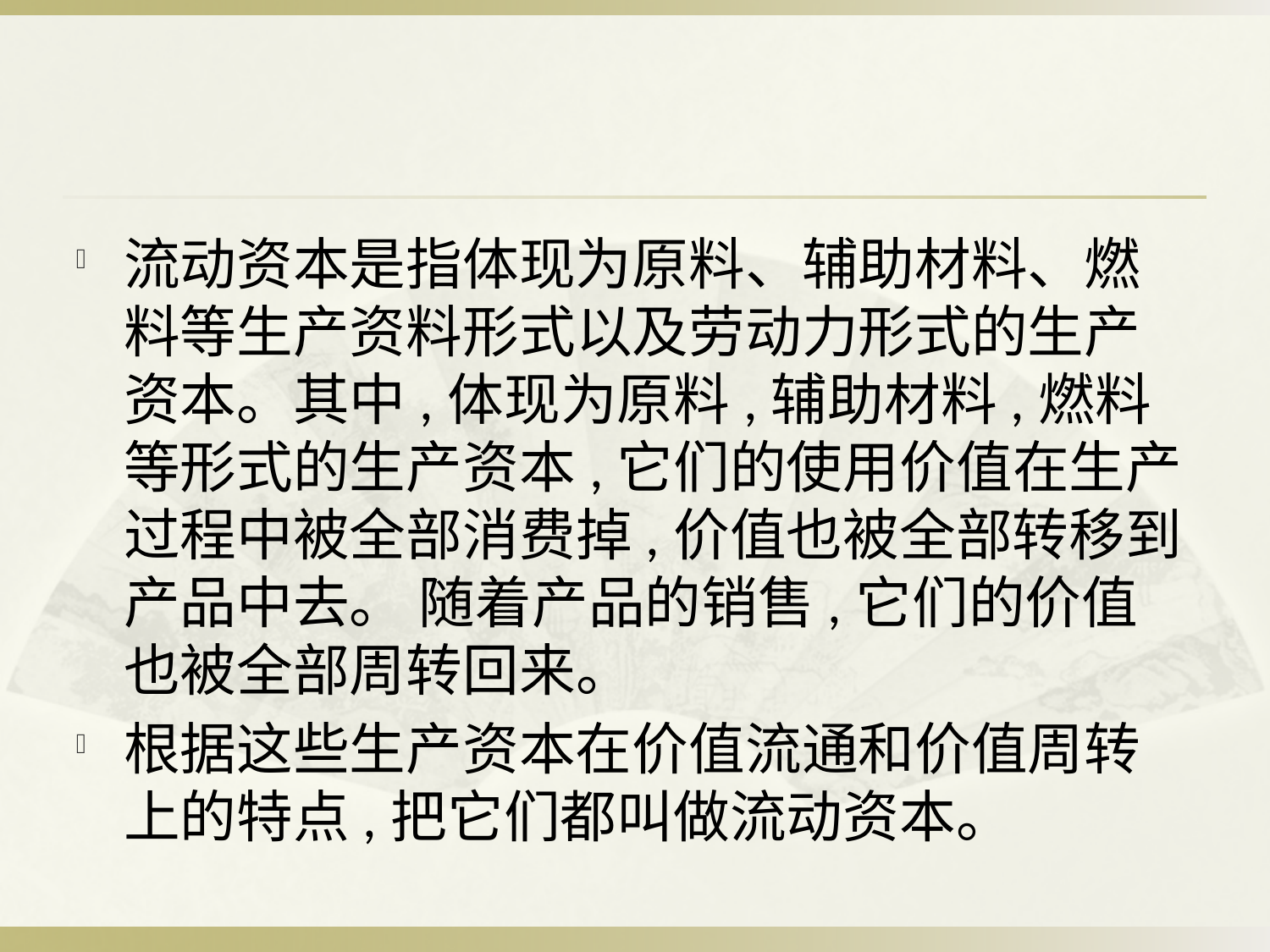

#
流动资本是指体现为原料、辅助材料、燃料等生产资料形式以及劳动力形式的生产资本。其中,体现为原料,辅助材料,燃料等形式的生产资本,它们的使用价值在生产过程中被全部消费掉,价值也被全部转移到产品中去。 随着产品的销售,它们的价值也被全部周转回来。
根据这些生产资本在价值流通和价值周转上的特点,把它们都叫做流动资本。